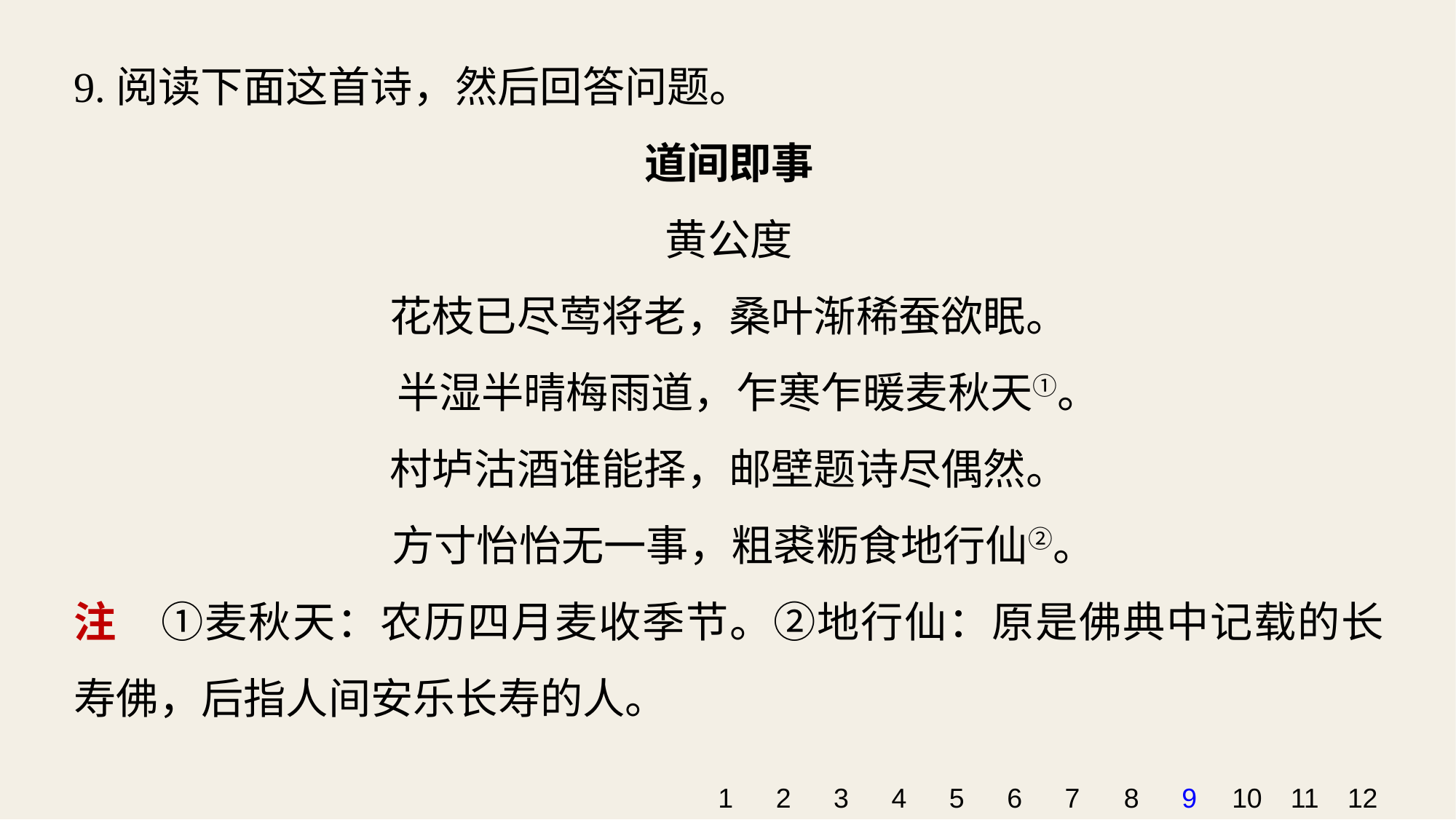

9.阅读下面这首诗，然后回答问题。
道间即事
黄公度
花枝已尽莺将老，桑叶渐稀蚕欲眠。
   半湿半晴梅雨道，乍寒乍暖麦秋天①。
村垆沽酒谁能择，邮壁题诗尽偶然。
  方寸怡怡无一事，粗裘粝食地行仙②。
注　①麦秋天：农历四月麦收季节。②地行仙：原是佛典中记载的长寿佛，后指人间安乐长寿的人。
1
2
3
4
5
6
7
8
9
10
11
12